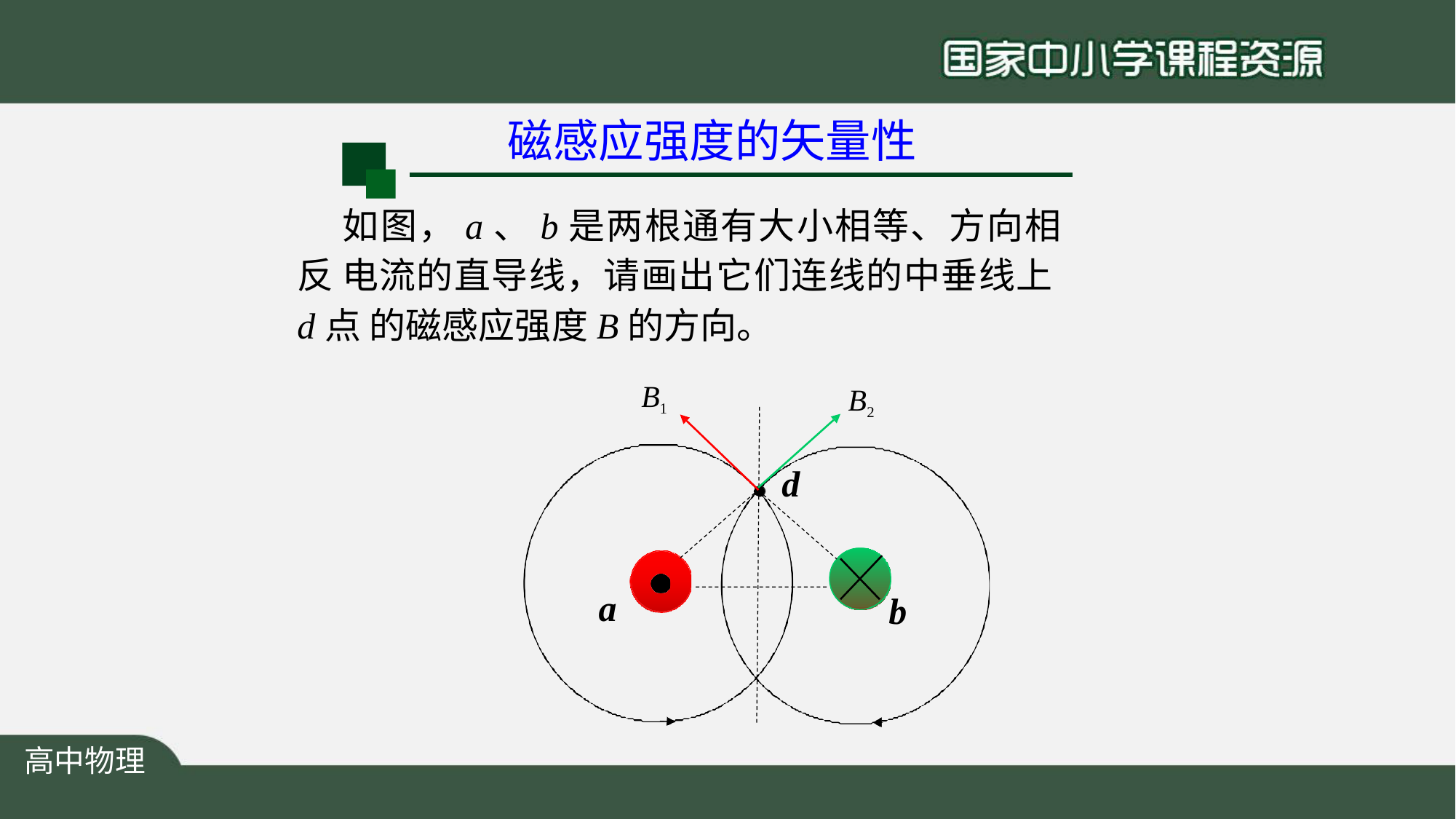

# 磁感应强度的矢量性

如图，a、b是两根通有大小相等、方向相反 电流的直导线，请画出它们连线的中垂线上d点 的磁感应强度B的方向。
B1
B2

d

a

b

高中物理